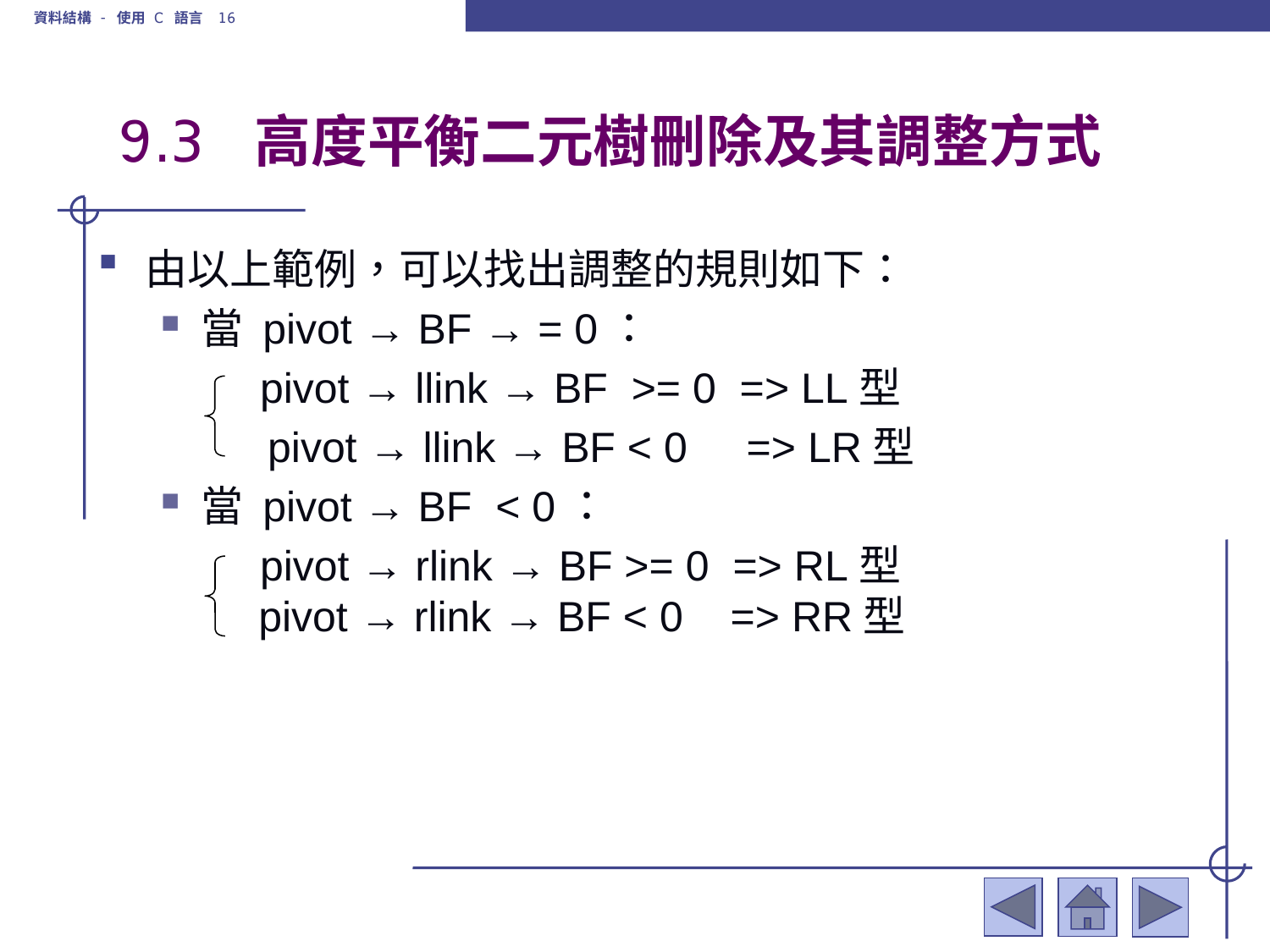

資料結構 - 使用 C 語言   16
# 9.3  高度平衡二元樹刪除及其調整方式
由以上範例，可以找出調整的規則如下：
當 pivot → BF → = 0：
	     pivot → llink → BF  >= 0  => LL型
         pivot → llink → BF < 0     => LR型
當 pivot → BF  < 0：
	     pivot → rlink → BF >= 0  => RL型
     pivot → rlink → BF < 0    => RR型